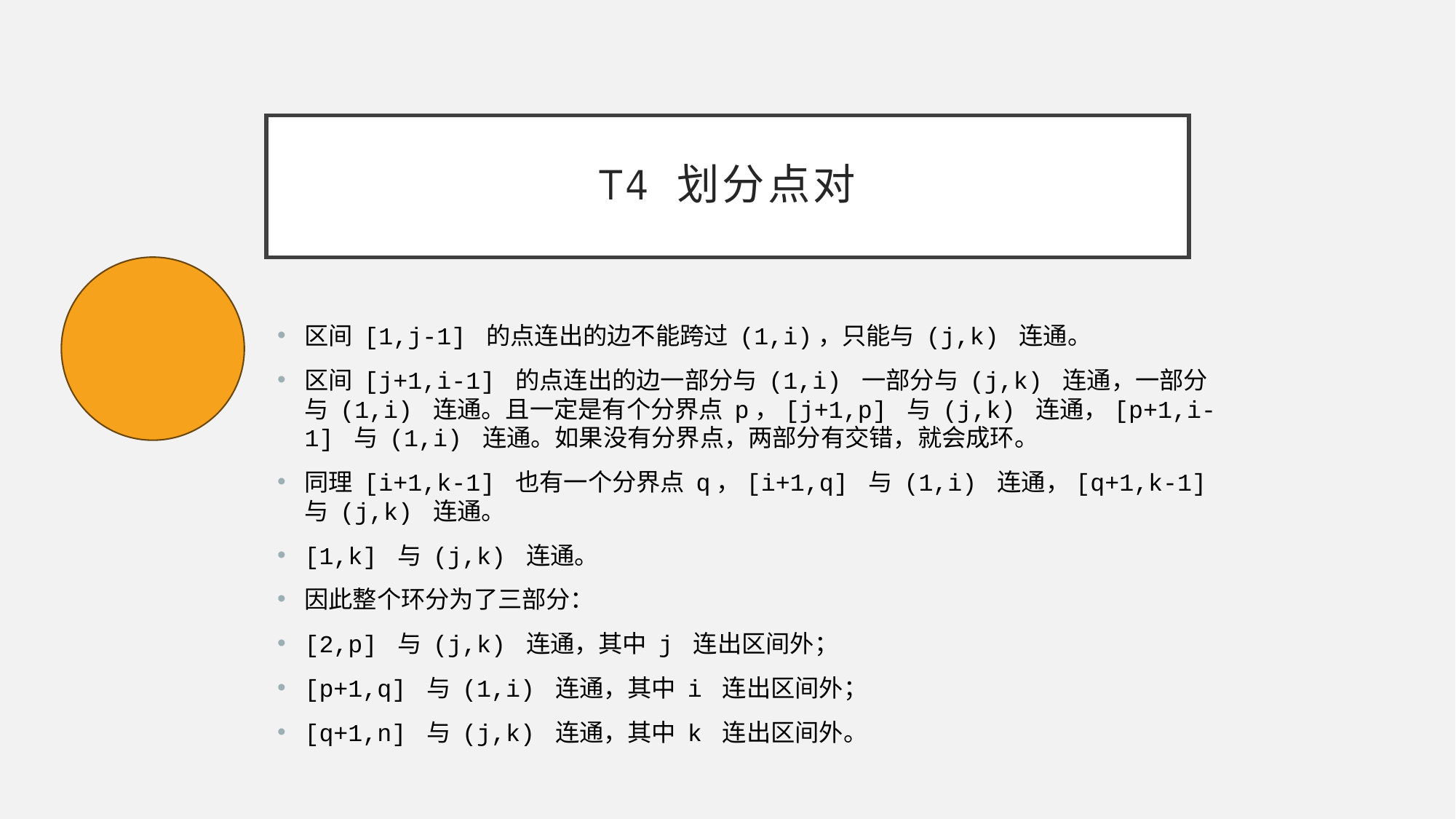

# T4 划分点对

区间 [1,j-1] 的点连出的边不能跨过 (1,i)，只能与 (j,k) 连通。
区间 [j+1,i-1] 的点连出的边一部分与 (1,i) 一部分与 (j,k) 连通，一部分与 (1,i) 连通。且一定是有个分界点 p，[j+1,p] 与 (j,k) 连通，[p+1,i-1] 与 (1,i) 连通。如果没有分界点，两部分有交错，就会成环。
同理 [i+1,k-1] 也有一个分界点 q，[i+1,q] 与 (1,i) 连通，[q+1,k-1] 与 (j,k) 连通。
[1,k] 与 (j,k) 连通。
因此整个环分为了三部分：
[2,p] 与 (j,k) 连通，其中 j 连出区间外；
[p+1,q] 与 (1,i) 连通，其中 i 连出区间外；
[q+1,n] 与 (j,k) 连通，其中 k 连出区间外。